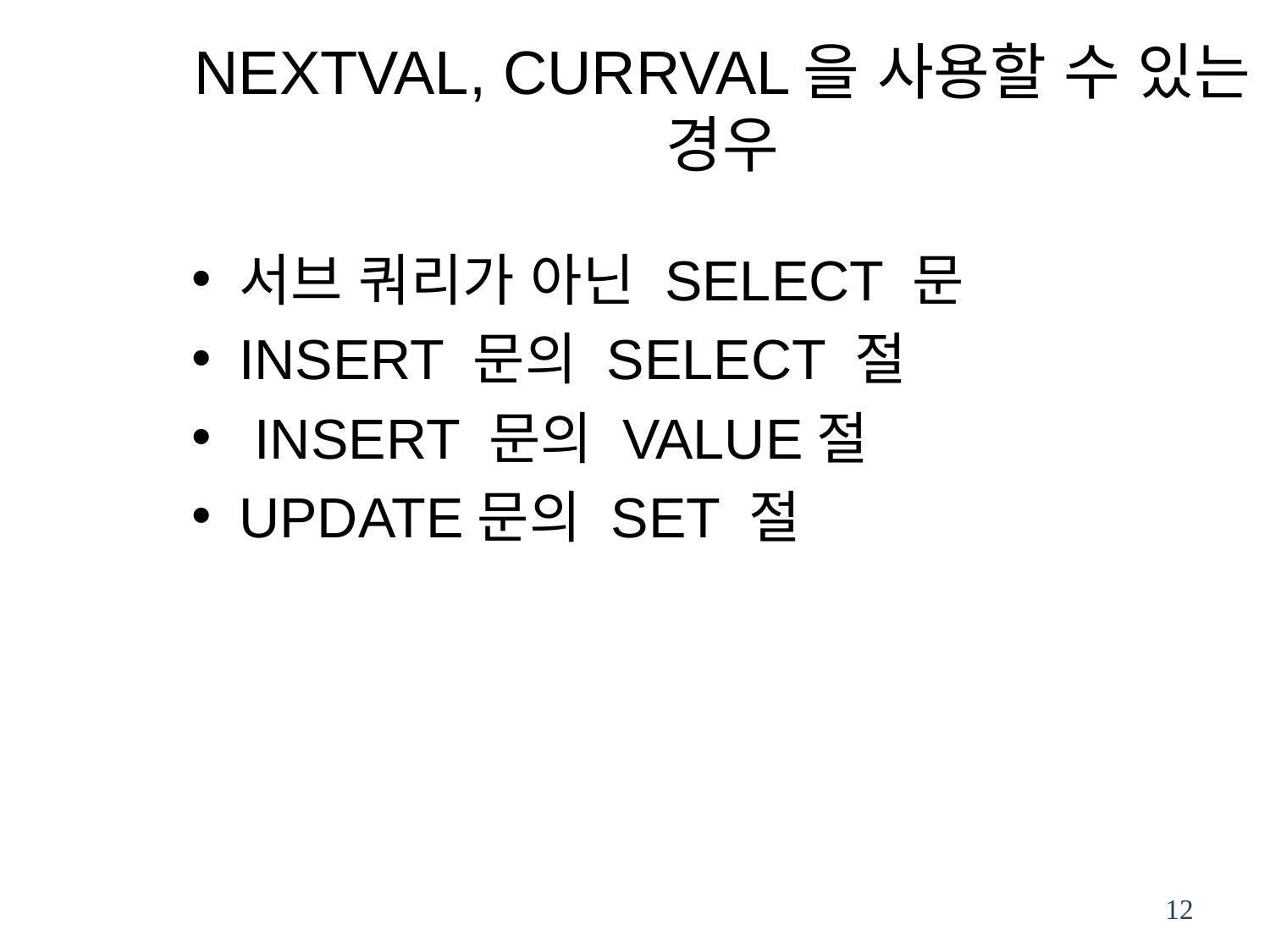

# NEXTVAL, CURRVAL을 사용할 수 있는 경우
서브 쿼리가 아닌 SELECT 문
INSERT 문의 SELECT 절
 INSERT 문의 VALUE절
UPDATE문의 SET 절

12